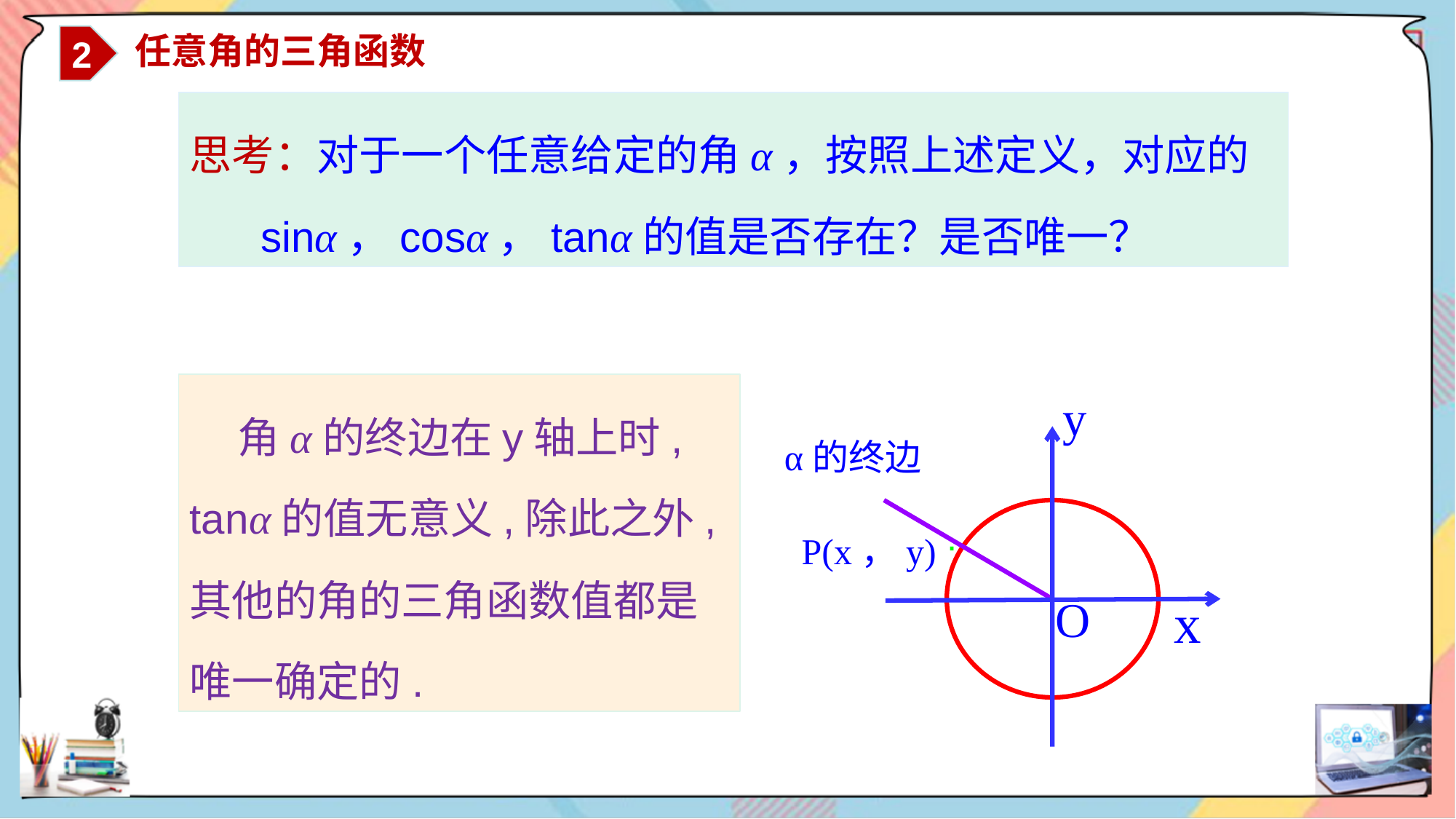

2
 任意角的三角函数
思考：对于一个任意给定的角α，按照上述定义，对应的
      sinα，cosα，tanα的值是否存在？是否唯一？
    角α的终边在y轴上时, tanα的值无意义,除此之外,其他的角的三角函数值都是唯一确定的.
y

α的终边

P(x，y)
O
x

·